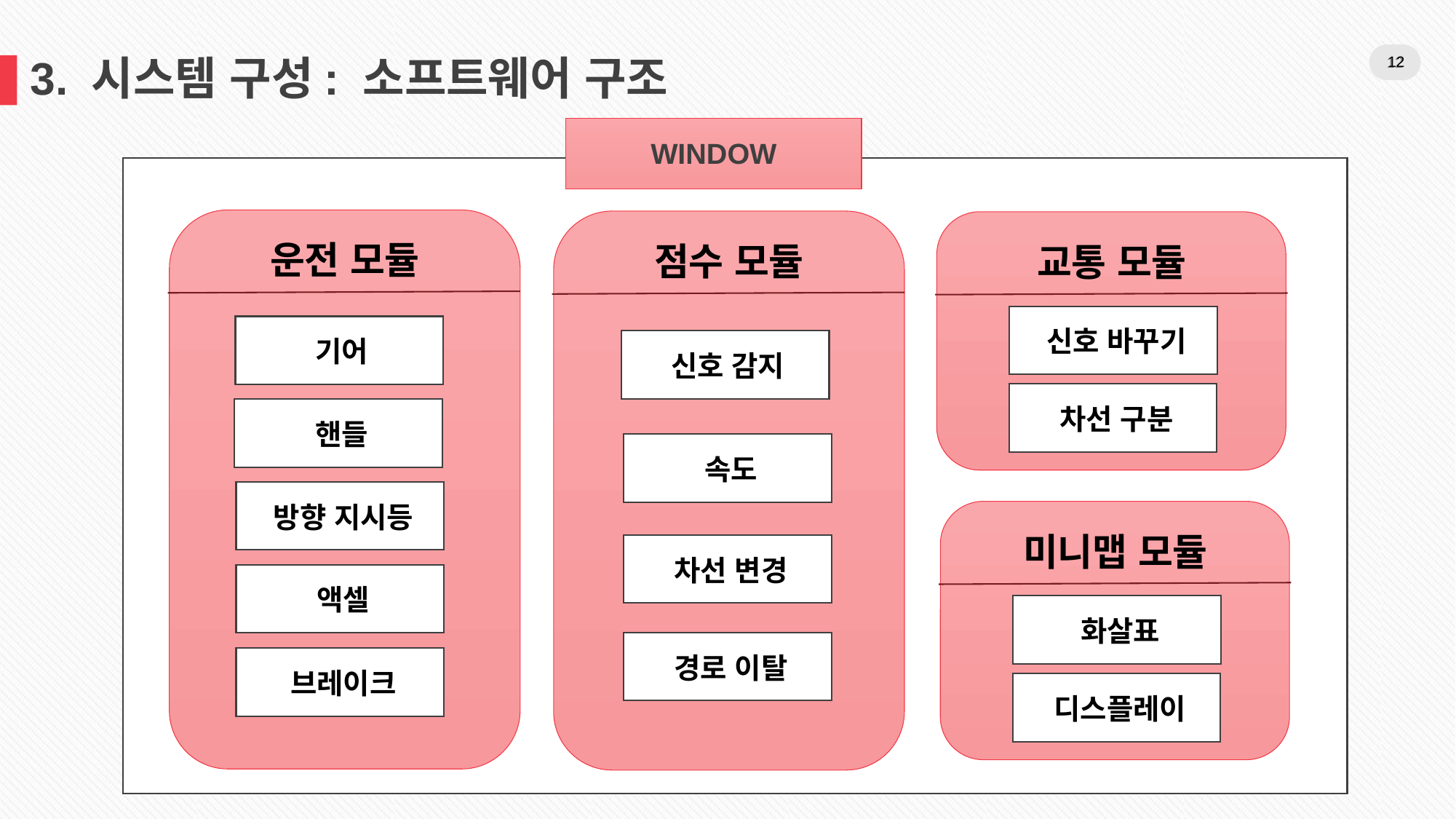

12
12
3. 시스템 구성: 소프트웨어 구조
WINDOW

운전 모듈
점수 모듈
교통 모듈

신호 바꾸기

기어

신호 감지

차선 구분

핸들

속도

방향 지시등

미니맵 모듈

차선 변경

액셀

화살표

경로 이탈

브레이크

디스플레이